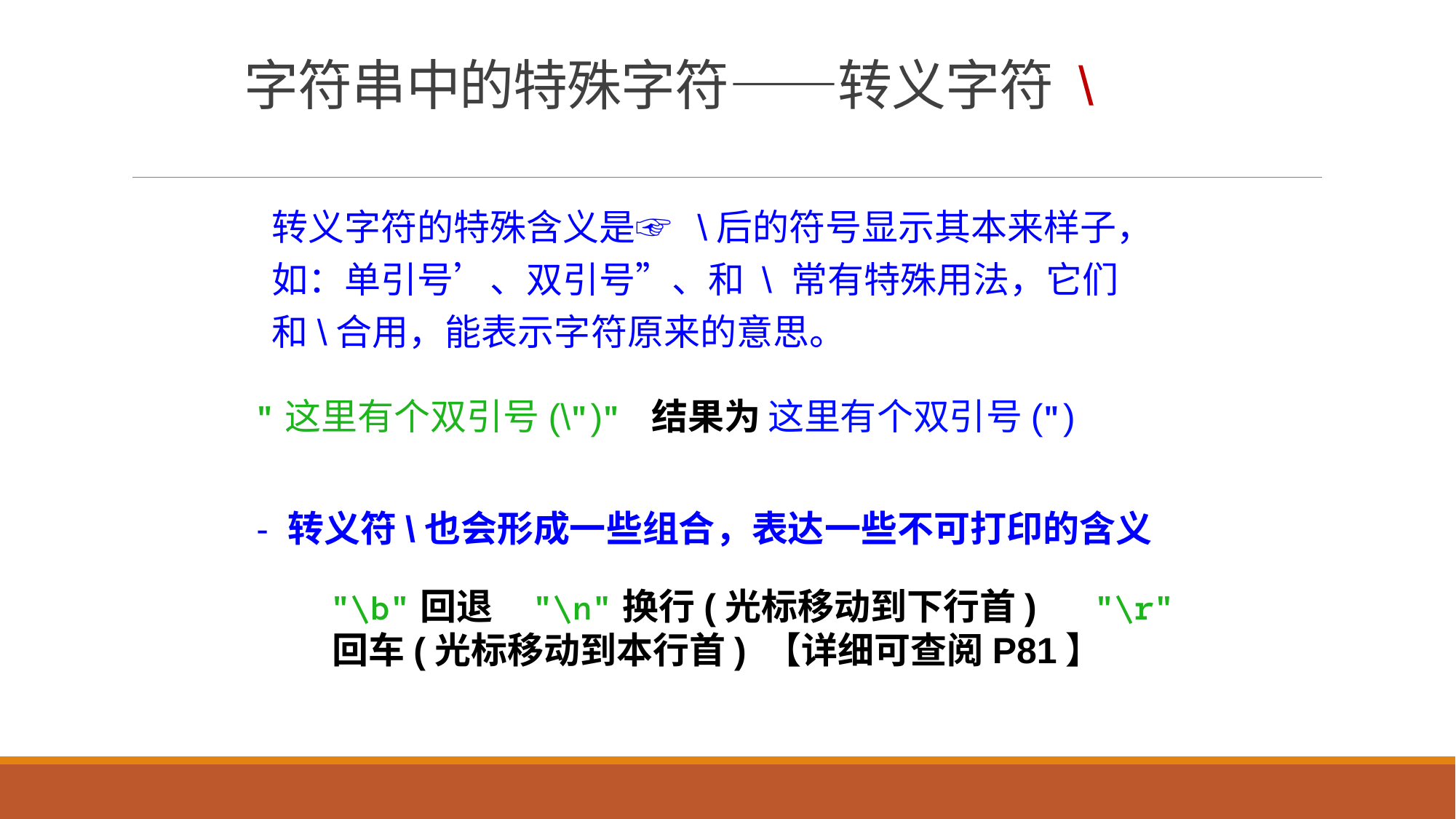

# 字符串中的特殊字符——转义字符 \
转义字符的特殊含义是☞  \后的符号显示其本来样子，如：单引号’、双引号”、和 \ 常有特殊用法，它们和\合用，能表示字符原来的意思。
结果为	这里有个双引号(")
"这里有个双引号(\")"
- 转义符\也会形成一些组合，表达一些不可打印的含义
"\b"回退    "\n"换行(光标移动到下行首)	"\r" 回车(光标移动到本行首) 【详细可查阅P81】